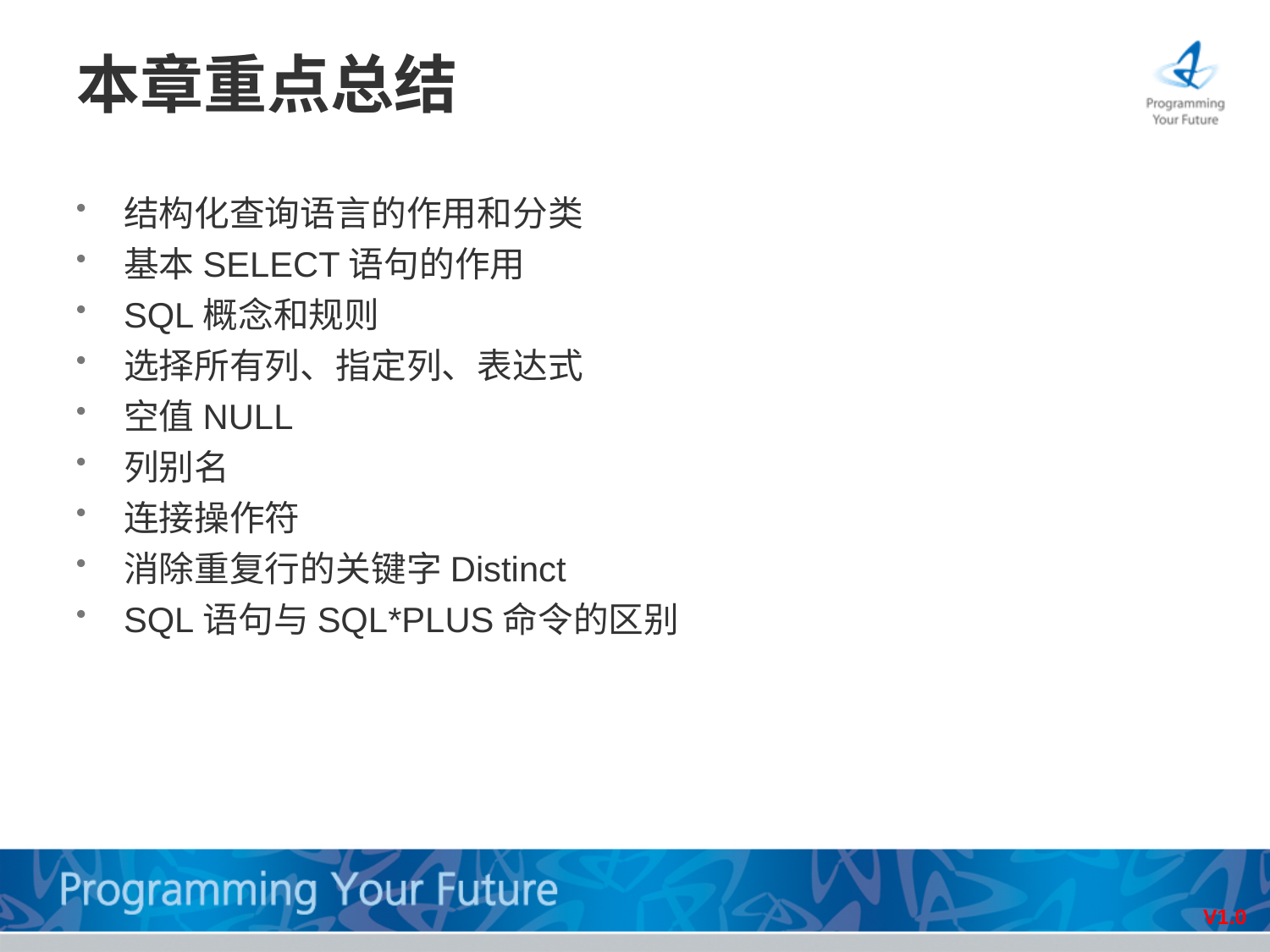

# 本章重点总结
结构化查询语言的作用和分类
基本SELECT语句的作用
SQL概念和规则
选择所有列、指定列、表达式
空值NULL
列别名
连接操作符
消除重复行的关键字Distinct
SQL语句与SQL*PLUS命令的区别